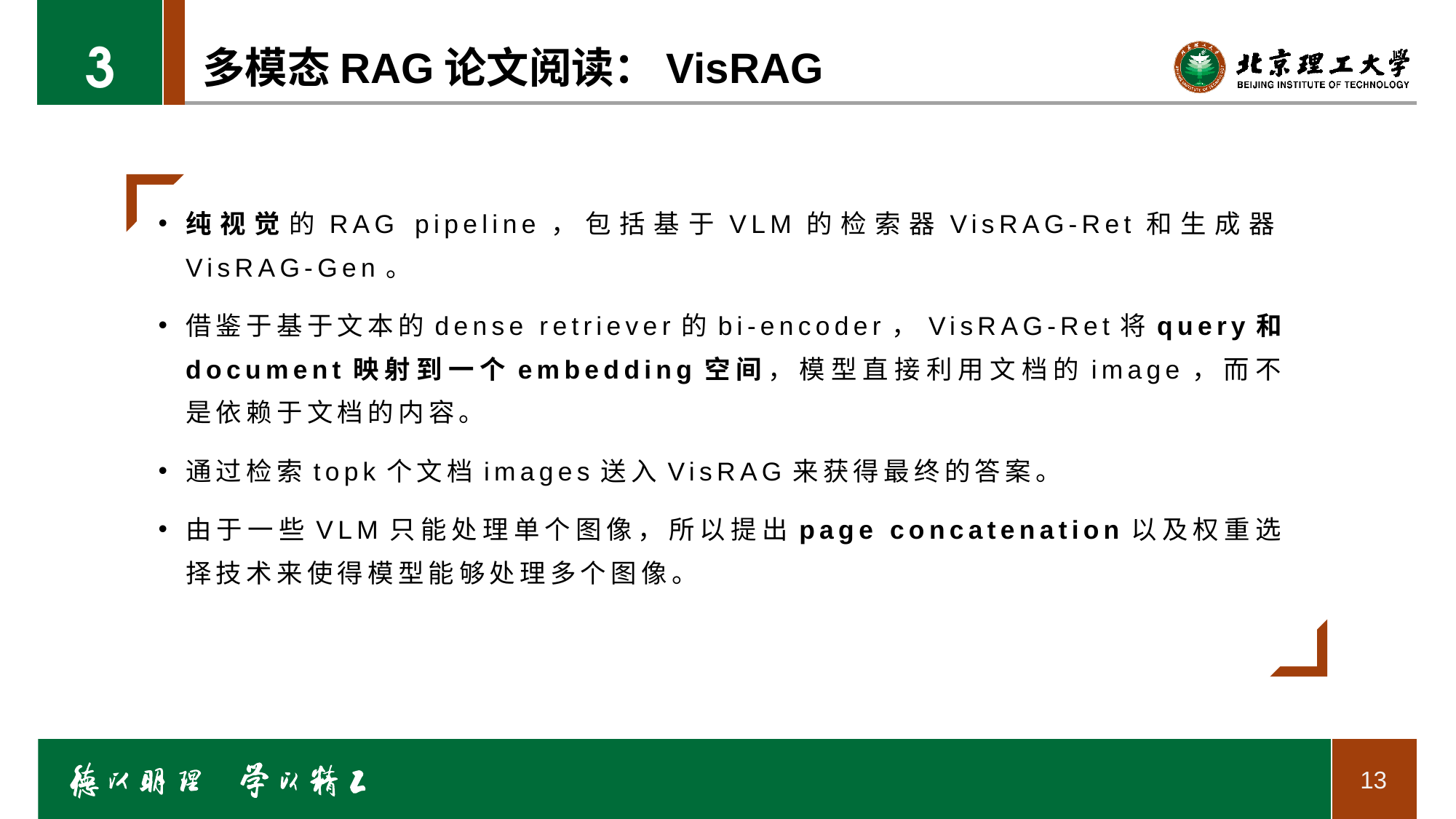

3
# 多模态RAG论文阅读：VisRAG

纯视觉的RAG pipeline，包括基于VLM的检索器VisRAG-Ret和生成器VisRAG-Gen。
借鉴于基于文本的dense retriever的bi-encoder，VisRAG-Ret将query和document映射到一个embedding空间，模型直接利用文档的image，而不是依赖于文档的内容。
通过检索topk个文档images送入VisRAG来获得最终的答案。
由于一些VLM只能处理单个图像，所以提出page concatenation以及权重选择技术来使得模型能够处理多个图像。